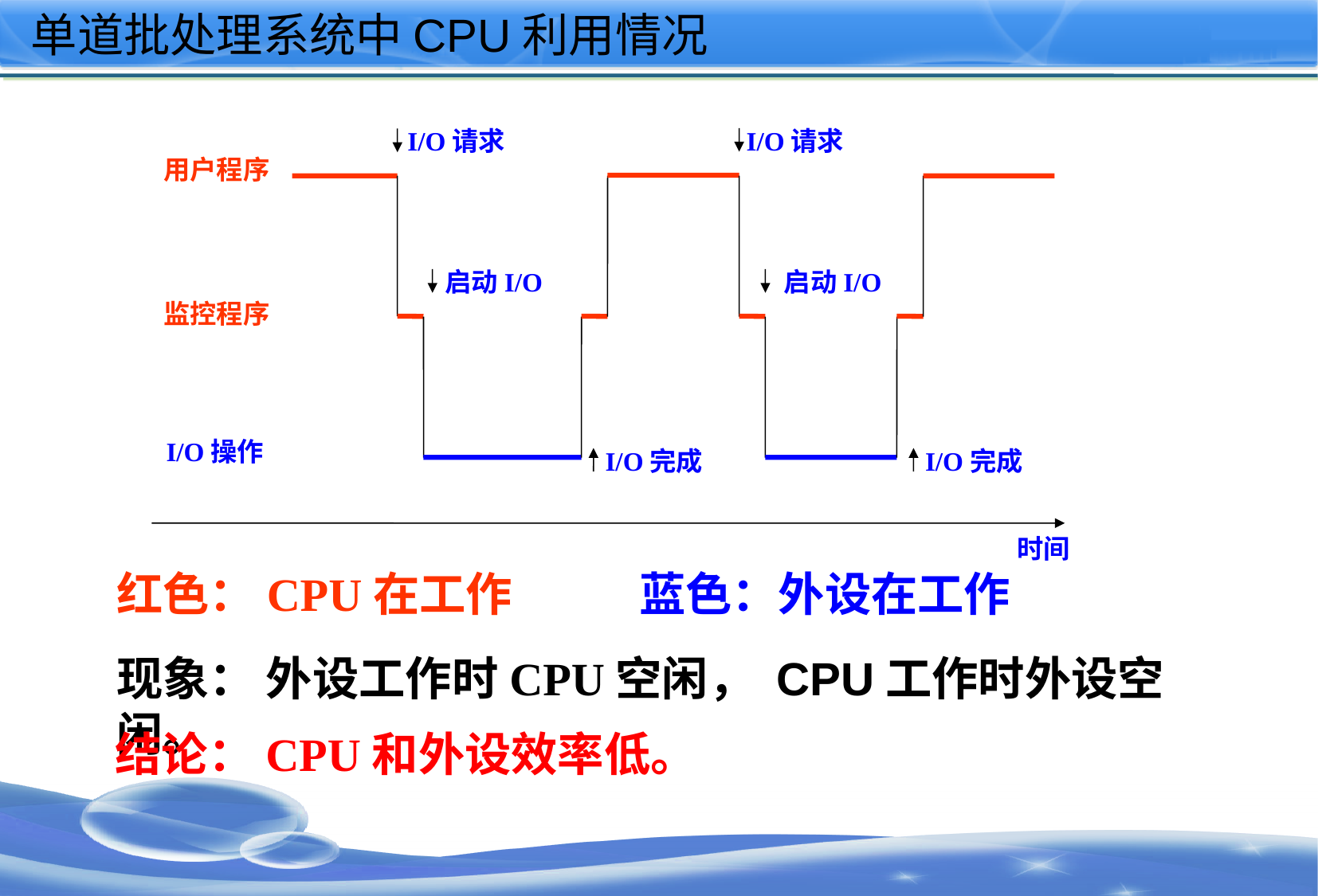

# 单道批处理系统中CPU利用情况

I/O请求
I/O请求

用户程序

启动I/O
启动I/O

监控程序

I/O操作
I/O完成
I/O完成

时间
红色：CPU在工作            蓝色：外设在工作
现象： 外设工作时CPU空闲， CPU工作时外设空闲。
结论：CPU和外设效率低。